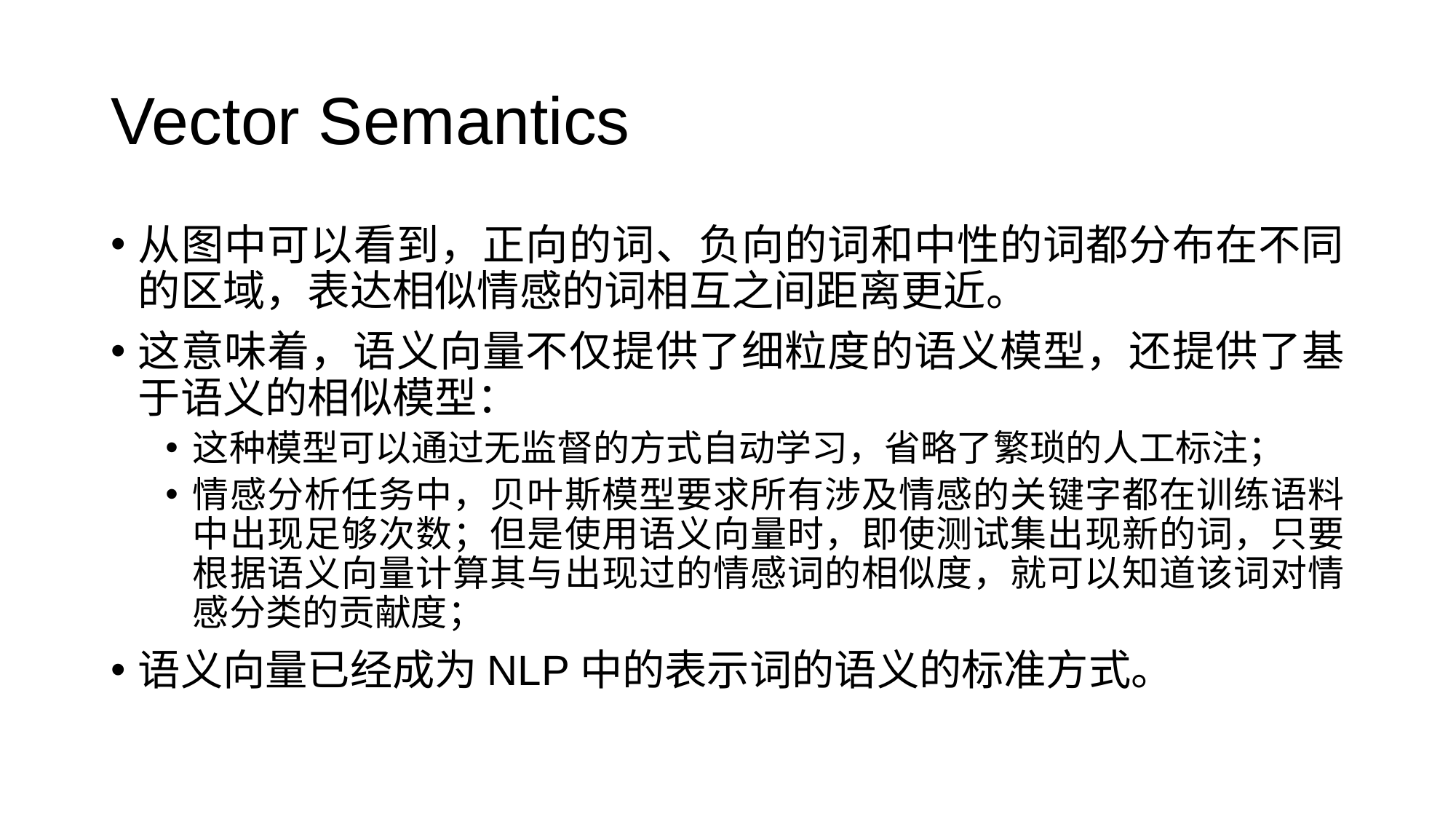

# Vector Semantics
从图中可以看到，正向的词、负向的词和中性的词都分布在不同的区域，表达相似情感的词相互之间距离更近。
这意味着，语义向量不仅提供了细粒度的语义模型，还提供了基于语义的相似模型：
这种模型可以通过无监督的方式自动学习，省略了繁琐的人工标注；
情感分析任务中，贝叶斯模型要求所有涉及情感的关键字都在训练语料中出现足够次数；但是使用语义向量时，即使测试集出现新的词，只要根据语义向量计算其与出现过的情感词的相似度，就可以知道该词对情感分类的贡献度；
语义向量已经成为NLP中的表示词的语义的标准方式。